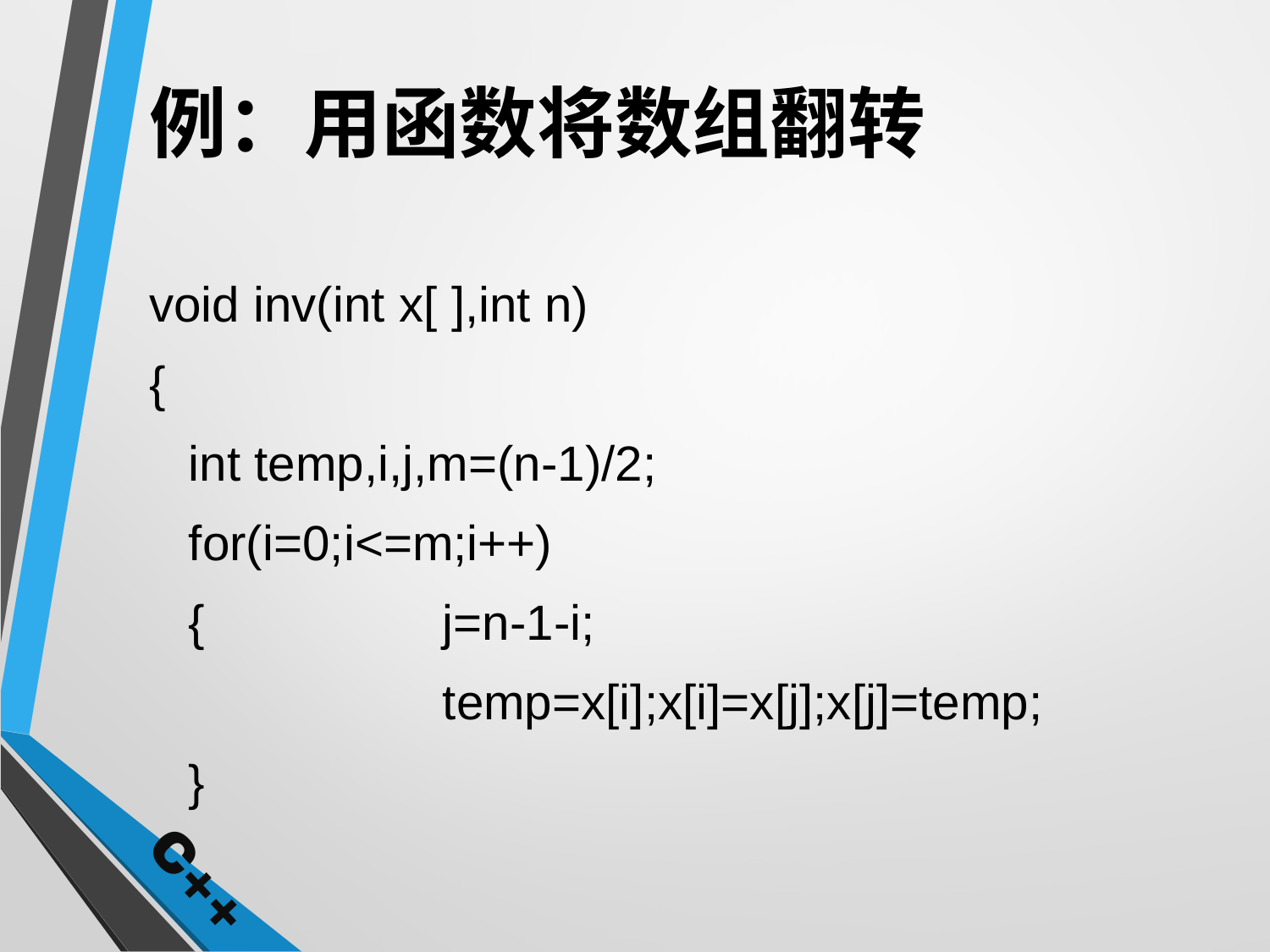

# 例：用函数将数组翻转
void inv(int x[ ],int n)
{
	int temp,i,j,m=(n-1)/2;
	for(i=0;i<=m;i++)
	{		j=n-1-i;
			temp=x[i];x[i]=x[j];x[j]=temp;
	}